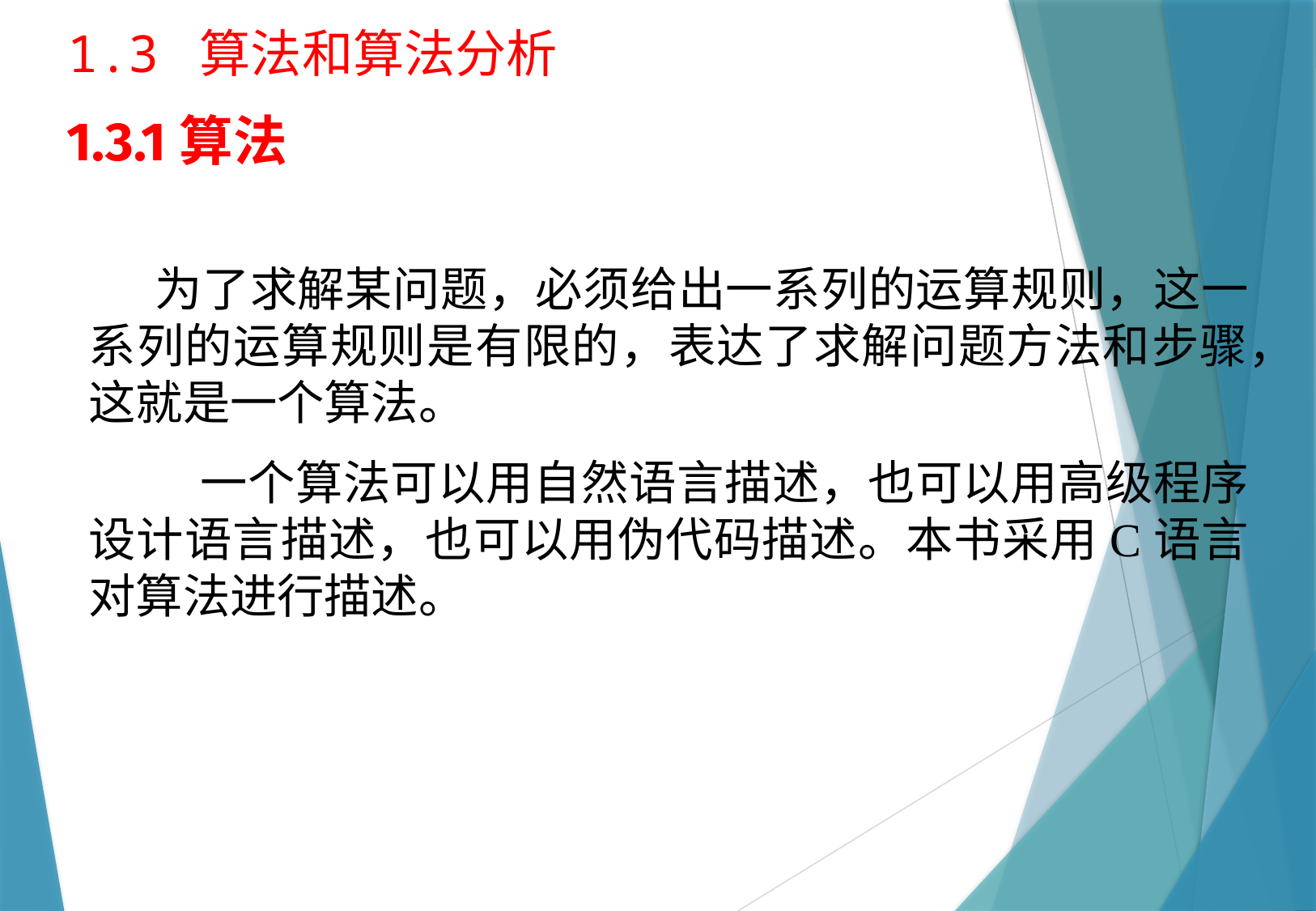

# 1.3 算法和算法分析
1.3.1算法
     为了求解某问题，必须给出一系列的运算规则，这一系列的运算规则是有限的，表达了求解问题方法和步骤，这就是一个算法。
         一个算法可以用自然语言描述，也可以用高级程序设计语言描述，也可以用伪代码描述。本书采用C语言对算法进行描述。